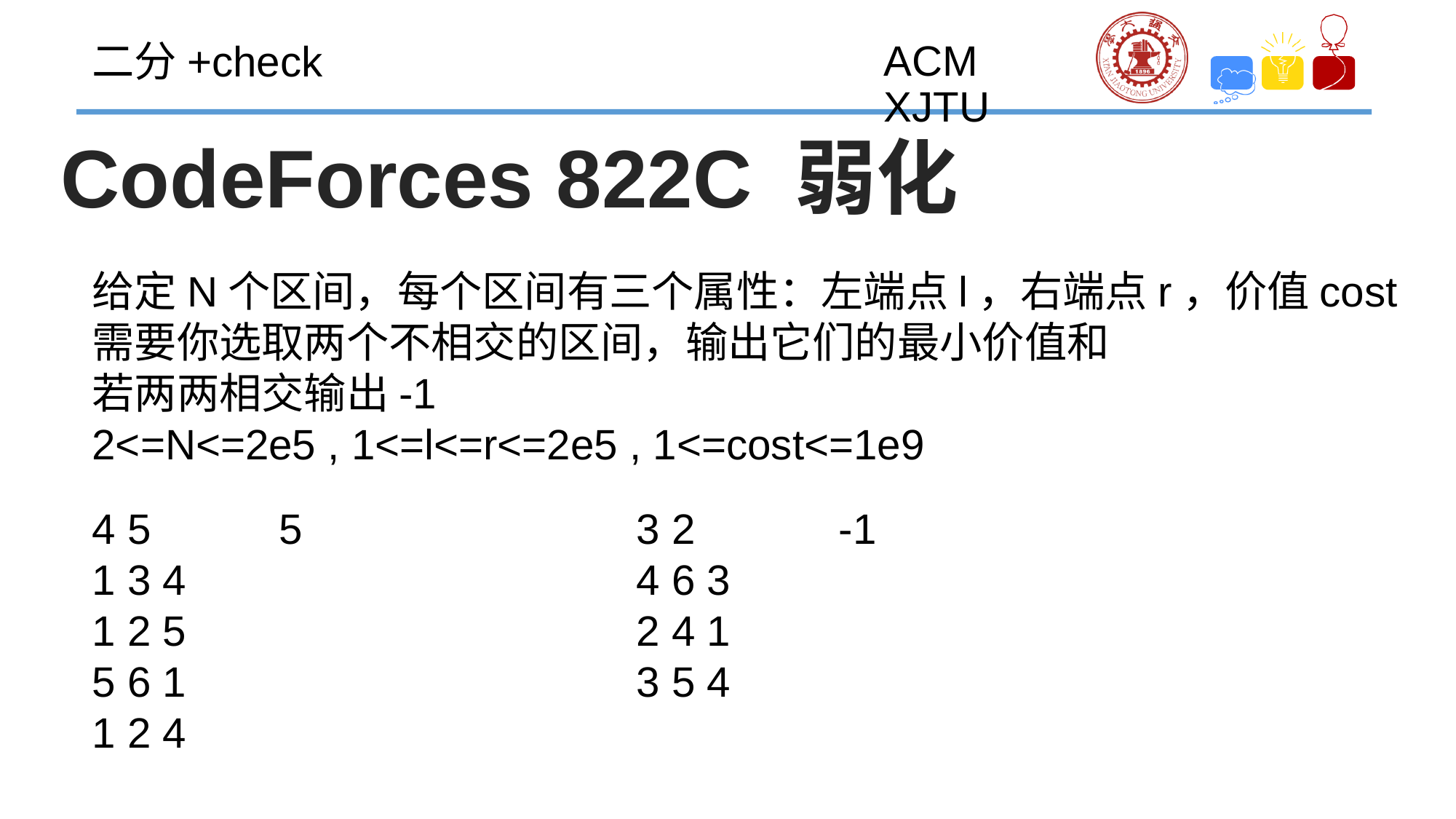

二分+check
CodeForces 822C 弱化
给定N个区间，每个区间有三个属性：左端点l，右端点r，价值cost
需要你选取两个不相交的区间，输出它们的最小价值和
若两两相交输出-1
2<=N<=2e5 , 1<=l<=r<=2e5 , 1<=cost<=1e9
4 5
1 3 4
1 2 5
5 6 1
1 2 4
5
3 2
4 6 3
2 4 1
3 5 4
-1